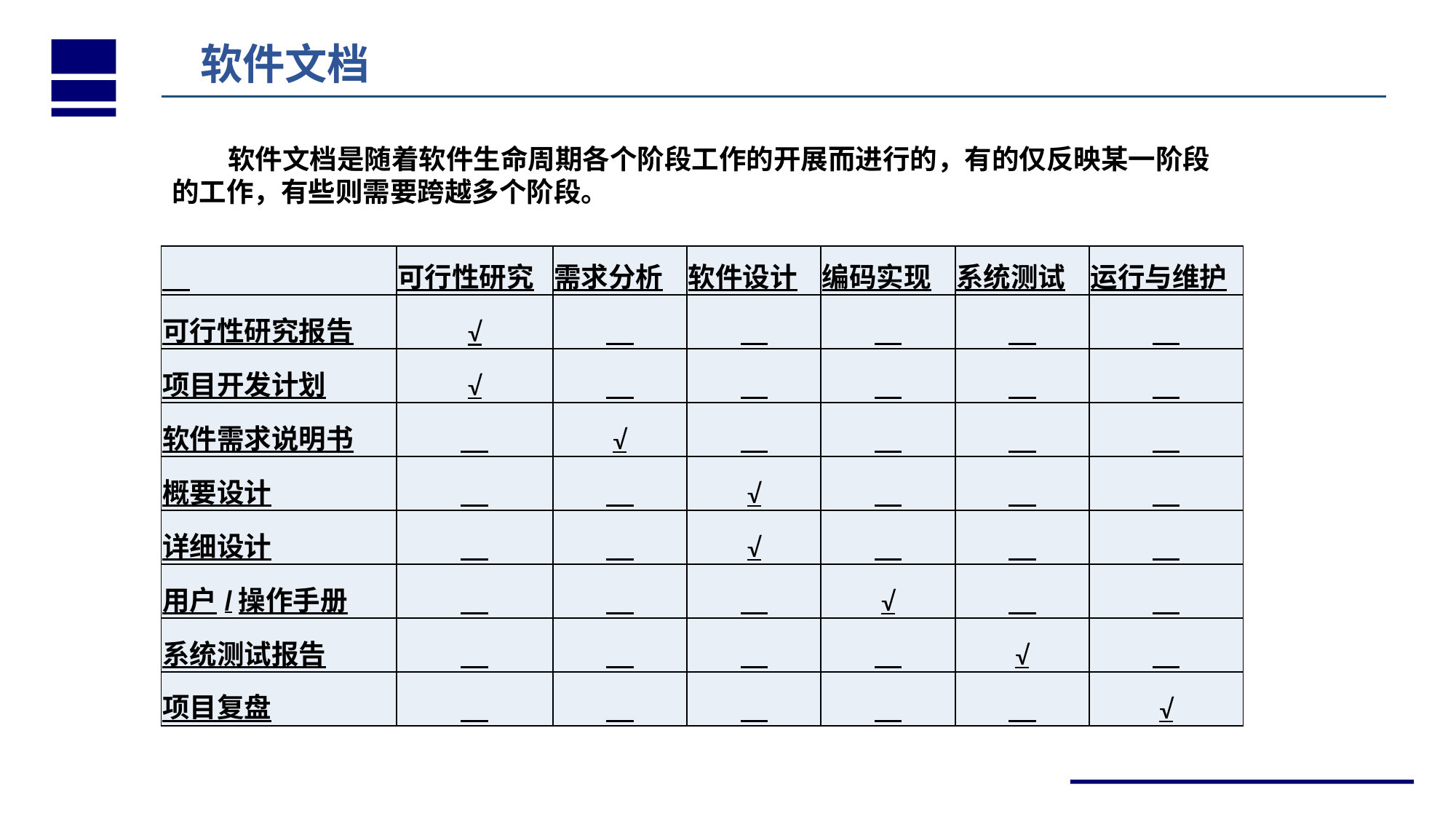

软件文档
        软件文档是随着软件生命周期各个阶段工作的开展而进行的，有的仅反映某一阶段的工作，有些则需要跨越多个阶段。

|  | 可行性研究 | 需求分析 | 软件设计 | 编码实现 | 系统测试 | 运行与维护 |
| --- | --- | --- | --- | --- | --- | --- |
| 可行性研究报告 | √ |  |  |  |  |  |
| 项目开发计划 | √ |  |  |  |  |  |
| 软件需求说明书 |  | √ |  |  |  |  |
| 概要设计 |  |  | √ |  |  |  |
| 详细设计 |  |  | √ |  |  |  |
| 用户/操作手册 |  |  |  | √ |  |  |
| 系统测试报告 |  |  |  |  | √ |  |
| 项目复盘 |  |  |  |  |  | √ |